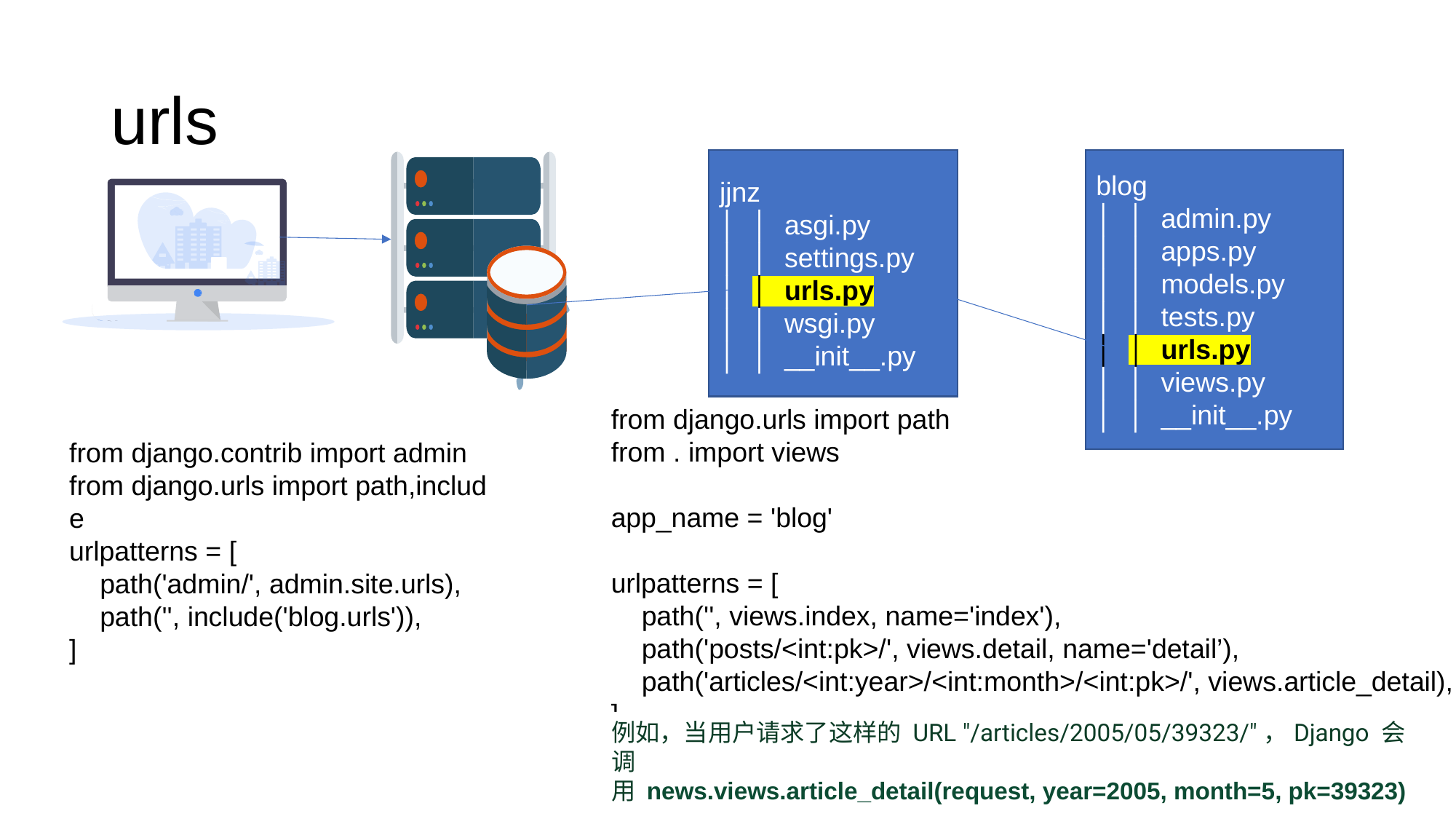

# urls
jjnz
│  │  asgi.py
│  │  settings.py
│  │  urls.py
│  │  wsgi.py
│  │  __init__.py
blog
│  │  admin.py
│  │  apps.py
│  │  models.py
│  │  tests.py
│  │  urls.py
│  │  views.py
│  │  __init__.py

from django.urls import path
from . import views

app_name = 'blog'
urlpatterns = [
    path('', views.index, name='index'),
    path('posts/<int:pk>/', views.detail, name='detail’),
    path('articles/<int:year>/<int:month>/<int:pk>/', views.article_detail),
]

from django.contrib import admin
from django.urls import path,include
urlpatterns = [
    path('admin/', admin.site.urls),
    path('', include('blog.urls')),
]
例如，当用户请求了这样的 URL "/articles/2005/05/39323/"，Django 会调用 news.views.article_detail(request, year=2005, month=5, pk=39323)。